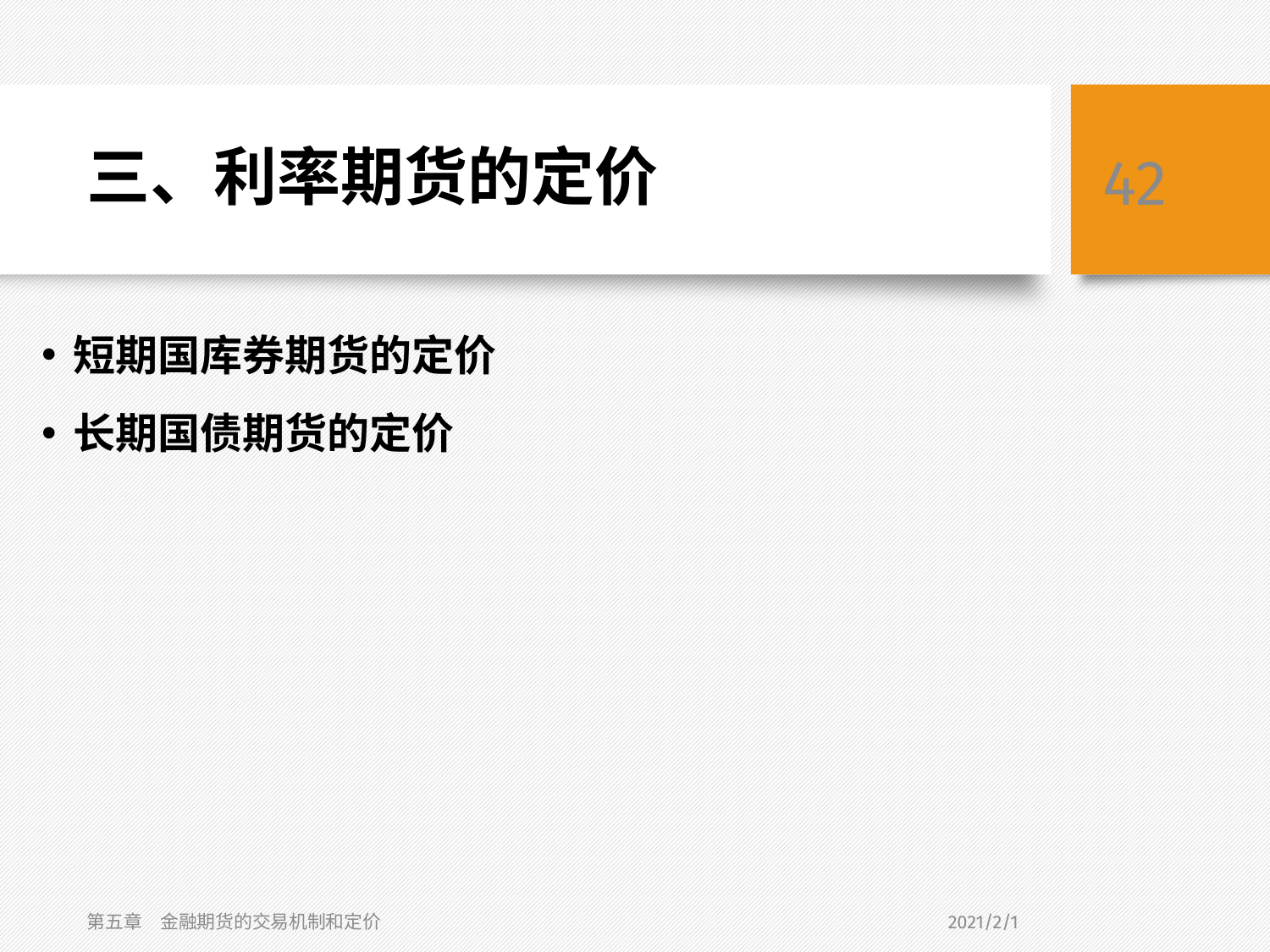

# 三、利率期货的定价
42
短期国库券期货的定价
长期国债期货的定价
2021/2/1
第五章　金融期货的交易机制和定价